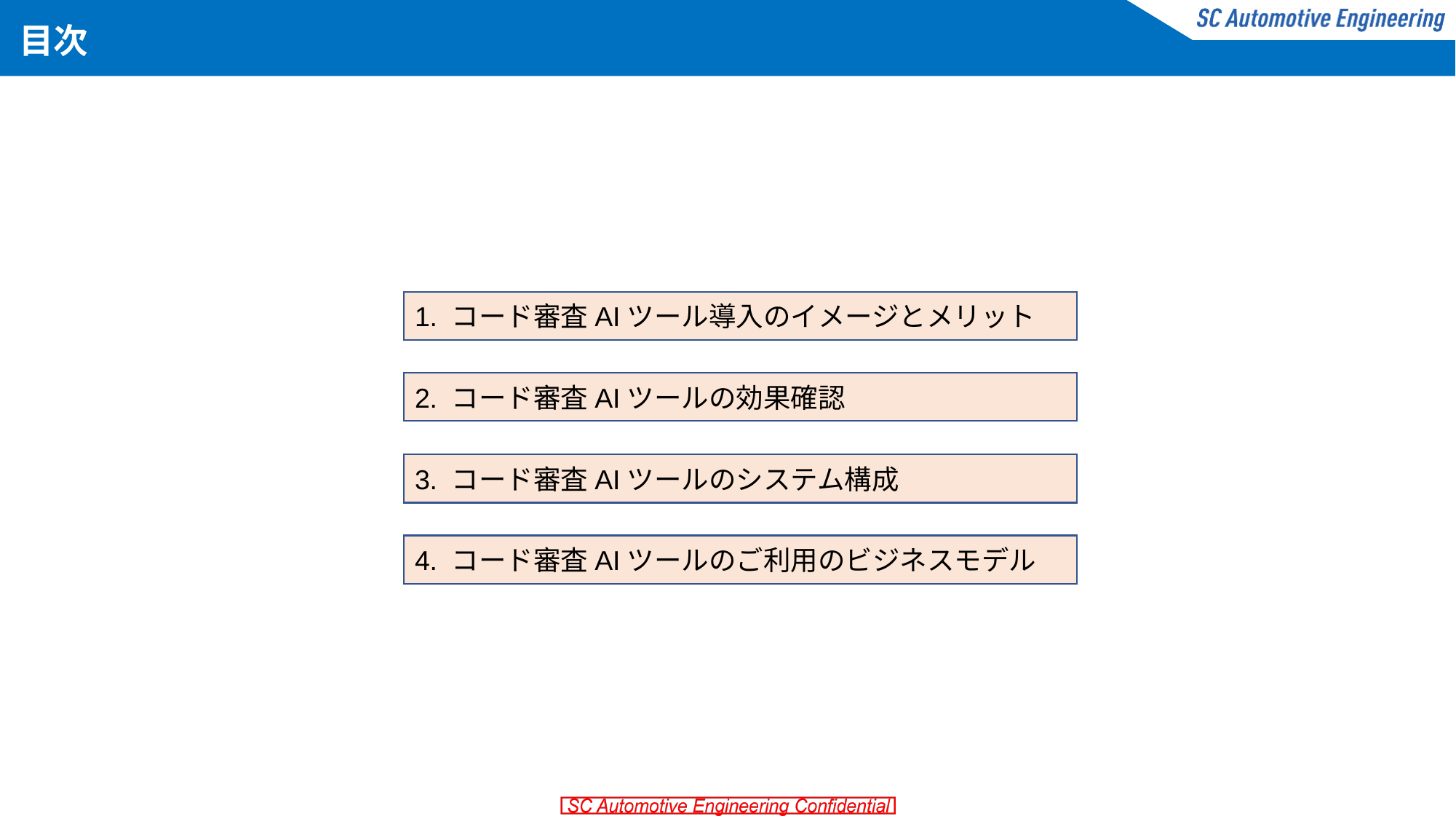

# 目次
1. コード審査AIツール導入のイメージとメリット
2. コード審査AIツールの効果確認
3. コード審査AIツールのシステム構成
4. コード審査AIツールのご利用のビジネスモデル
2